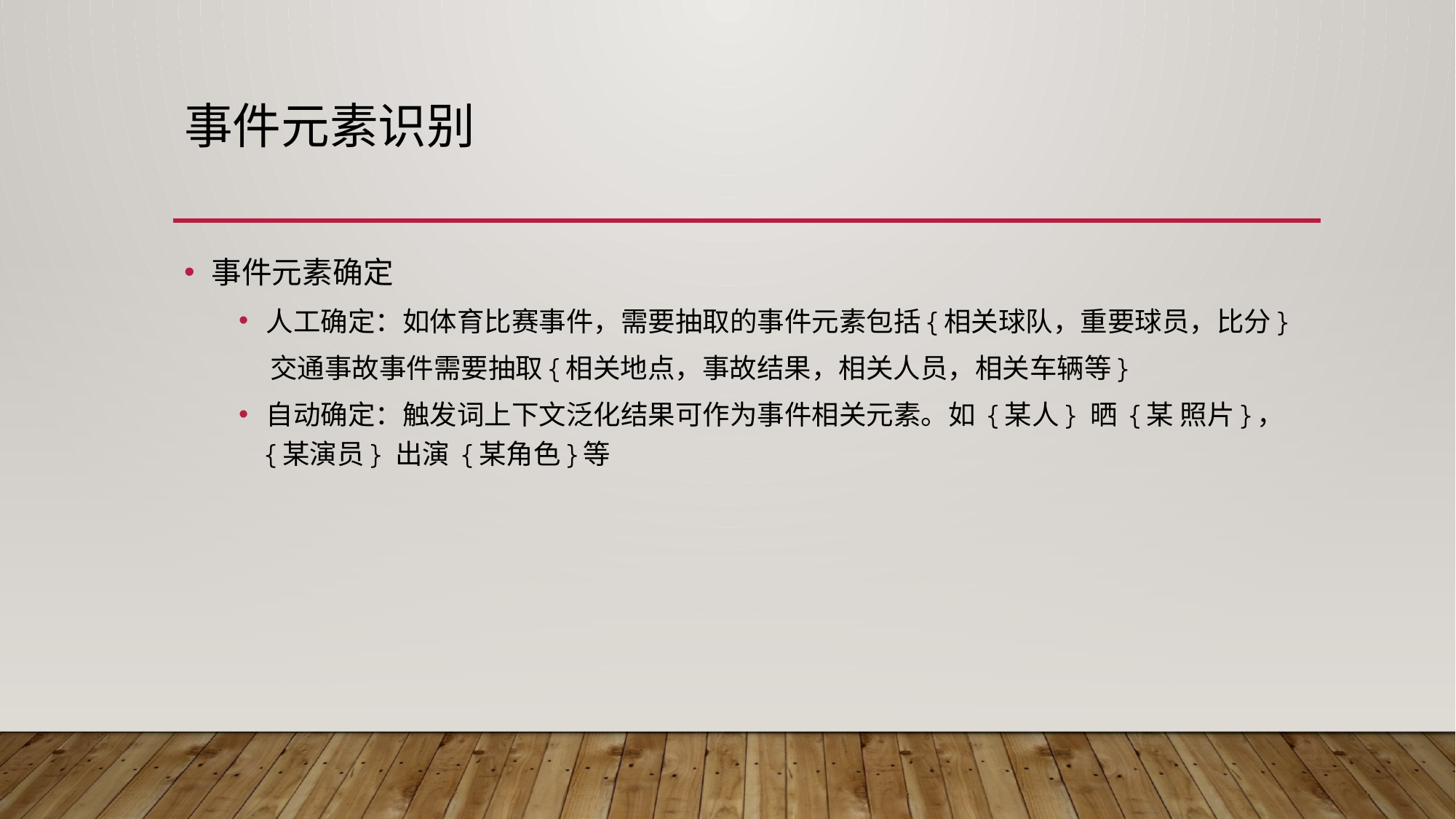

# 事件元素识别
事件元素确定
人工确定：如体育比赛事件，需要抽取的事件元素包括{相关球队，重要球员，比分}
    交通事故事件需要抽取{相关地点，事故结果，相关人员，相关车辆等}
自动确定：触发词上下文泛化结果可作为事件相关元素。如 {某人} 晒 {某 照片}，{某演员} 出演 {某角色}等